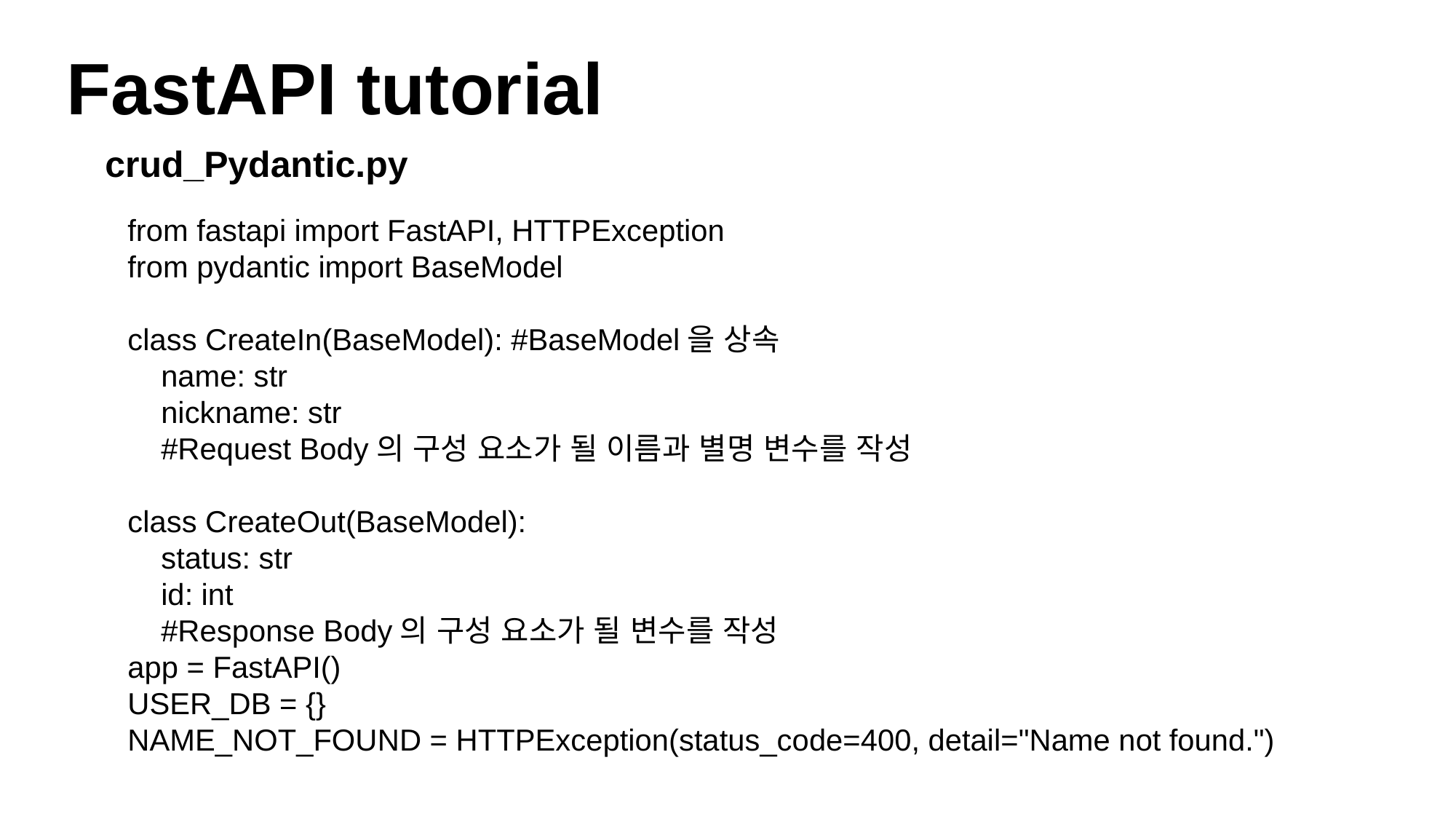

FastAPI tutorial

crud_Pydantic.py

from fastapi import FastAPI, HTTPException
from pydantic import BaseModel

class CreateIn(BaseModel): #BaseModel을 상속
    name: str
    nickname: str
    #Request Body의 구성 요소가 될 이름과 별명 변수를 작성

class CreateOut(BaseModel):
    status: str
    id: int
    #Response Body의 구성 요소가 될 변수를 작성
app = FastAPI()
USER_DB = {}
NAME_NOT_FOUND = HTTPException(status_code=400, detail="Name not found.")